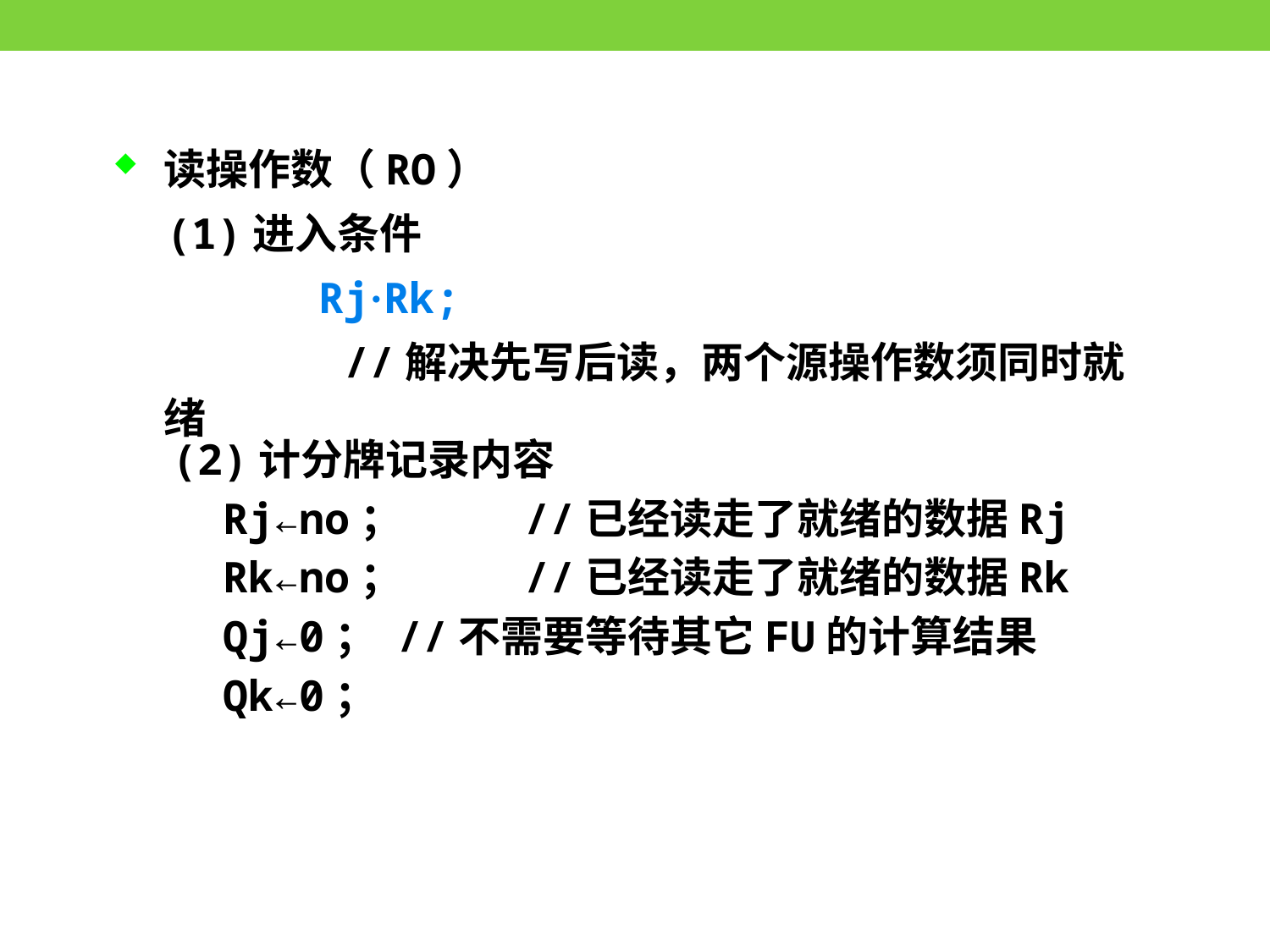

49
读操作数（RO）
  (1)进入条件
        Rj·Rk;
         //解决先写后读，两个源操作数须同时就绪
   (2)计分牌记录内容
     Rj←no；	//已经读走了就绪的数据Rj
     Rk←no；	//已经读走了就绪的数据Rk
     Qj←0；	//不需要等待其它FU的计算结果
     Qk←0；